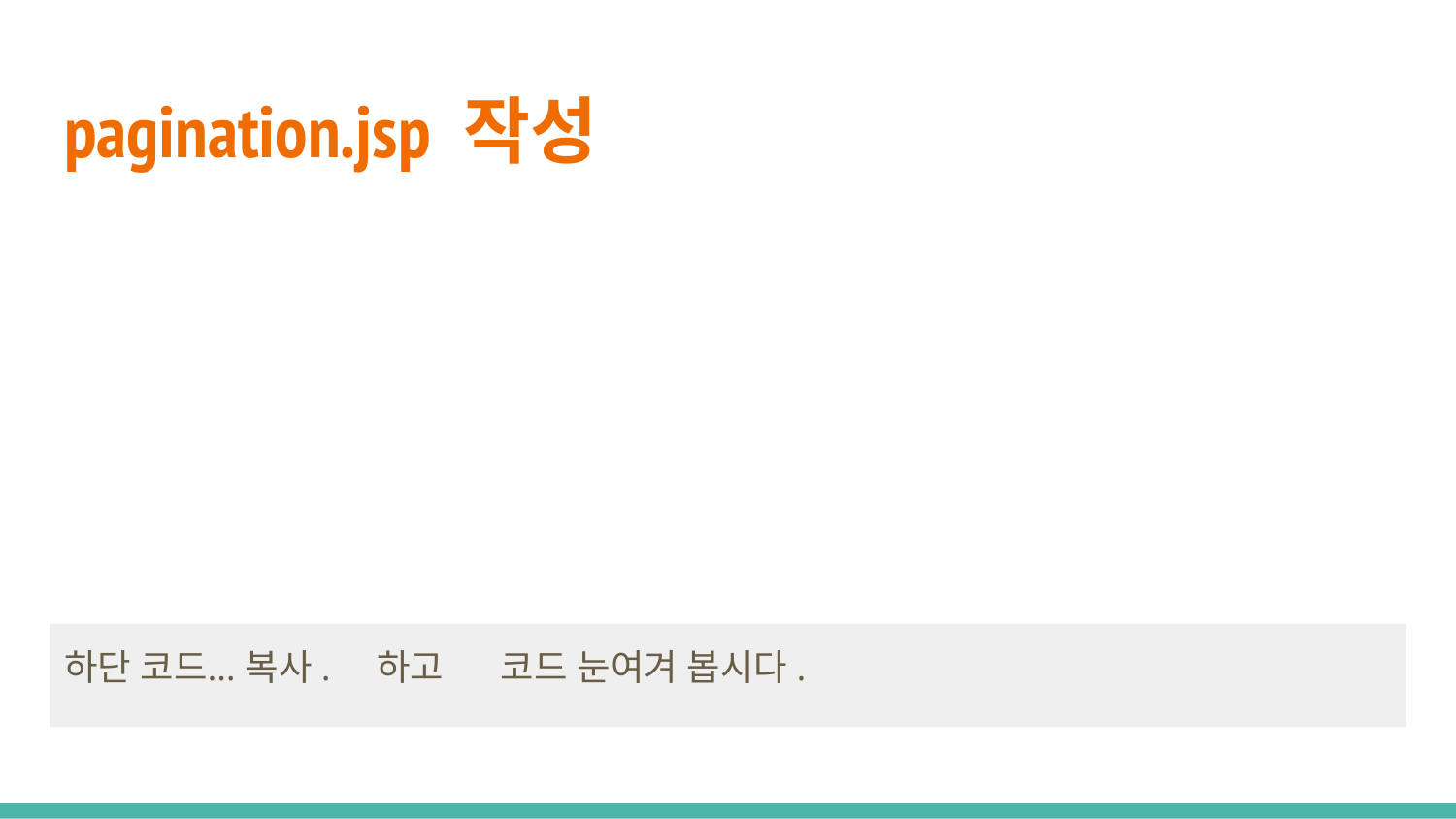

# pagination.jsp 작성
하단 코드… 복사.    하고      코드 눈여겨 봅시다.